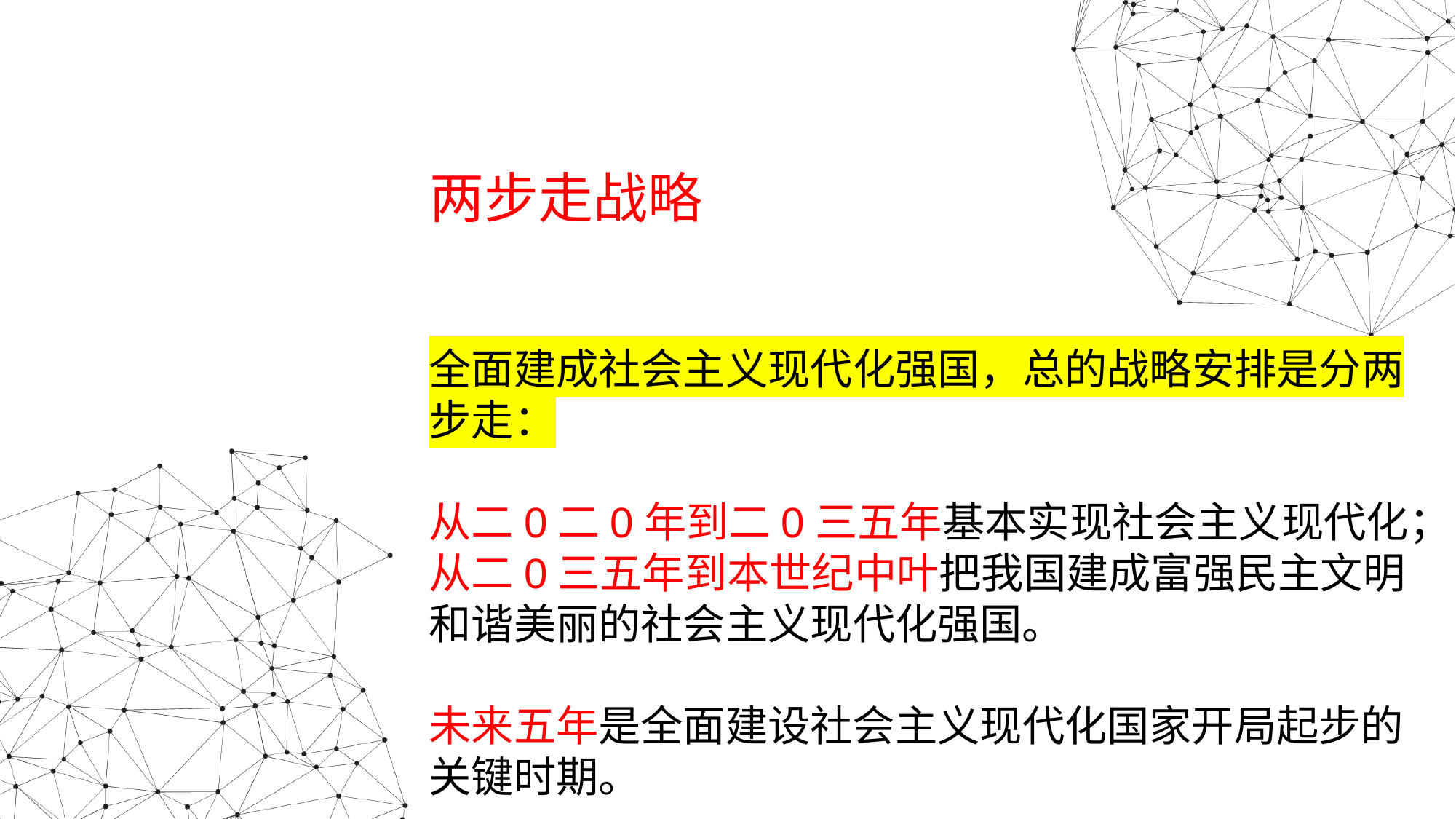

两步走战略
全面建成社会主义现代化强国，总的战略安排是分两步走：

从二0二0年到二0三五年基本实现社会主义现代化；从二0三五年到本世纪中叶把我国建成富强民主文明和谐美丽的社会主义现代化强国。

未来五年是全面建设社会主义现代化国家开局起步的关键时期。